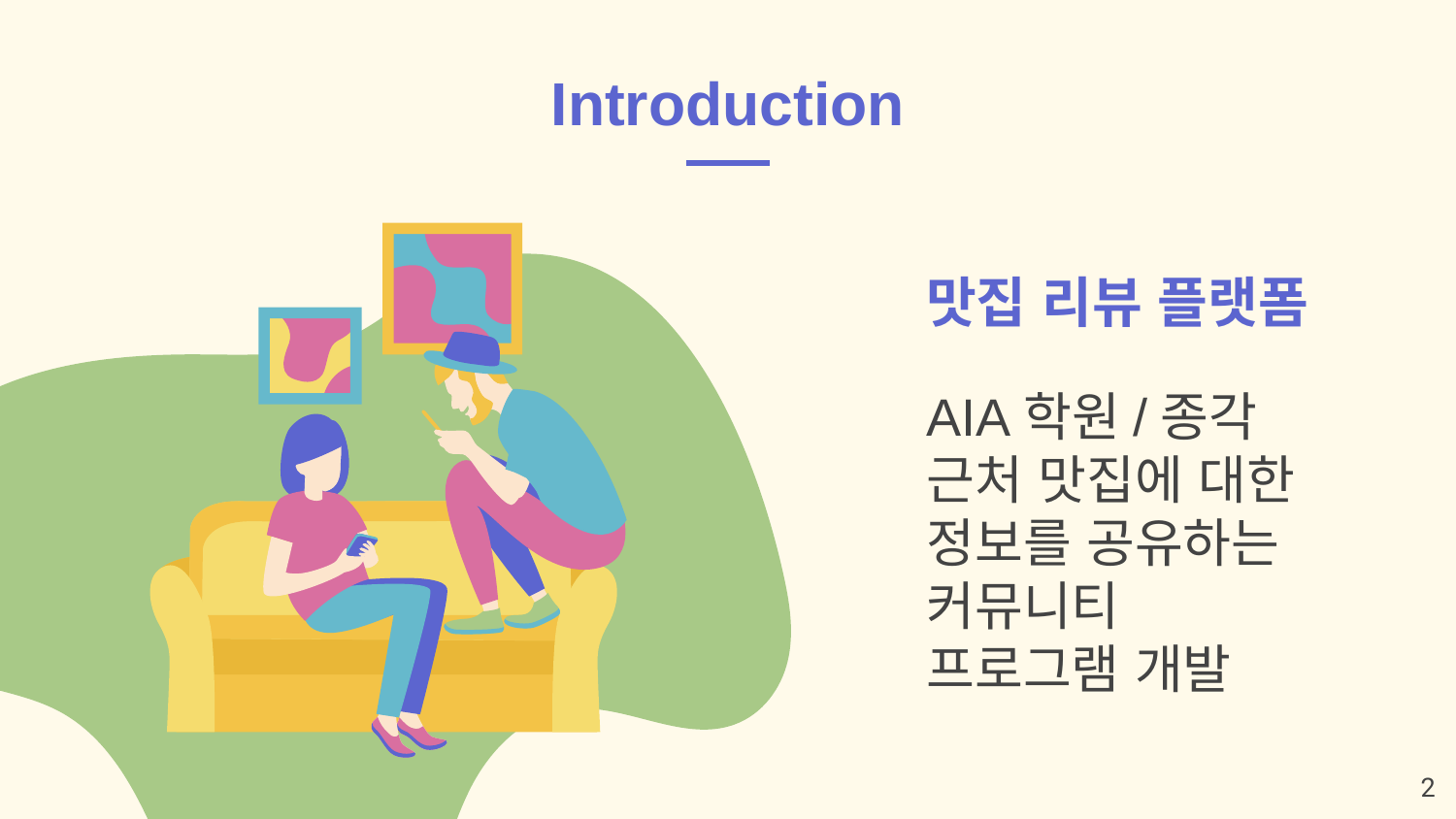

# Introduction

맛집 리뷰 플랫폼

AIA학원/종각 근처 맛집에 대한 정보를 공유하는 커뮤니티 프로그램 개발
2